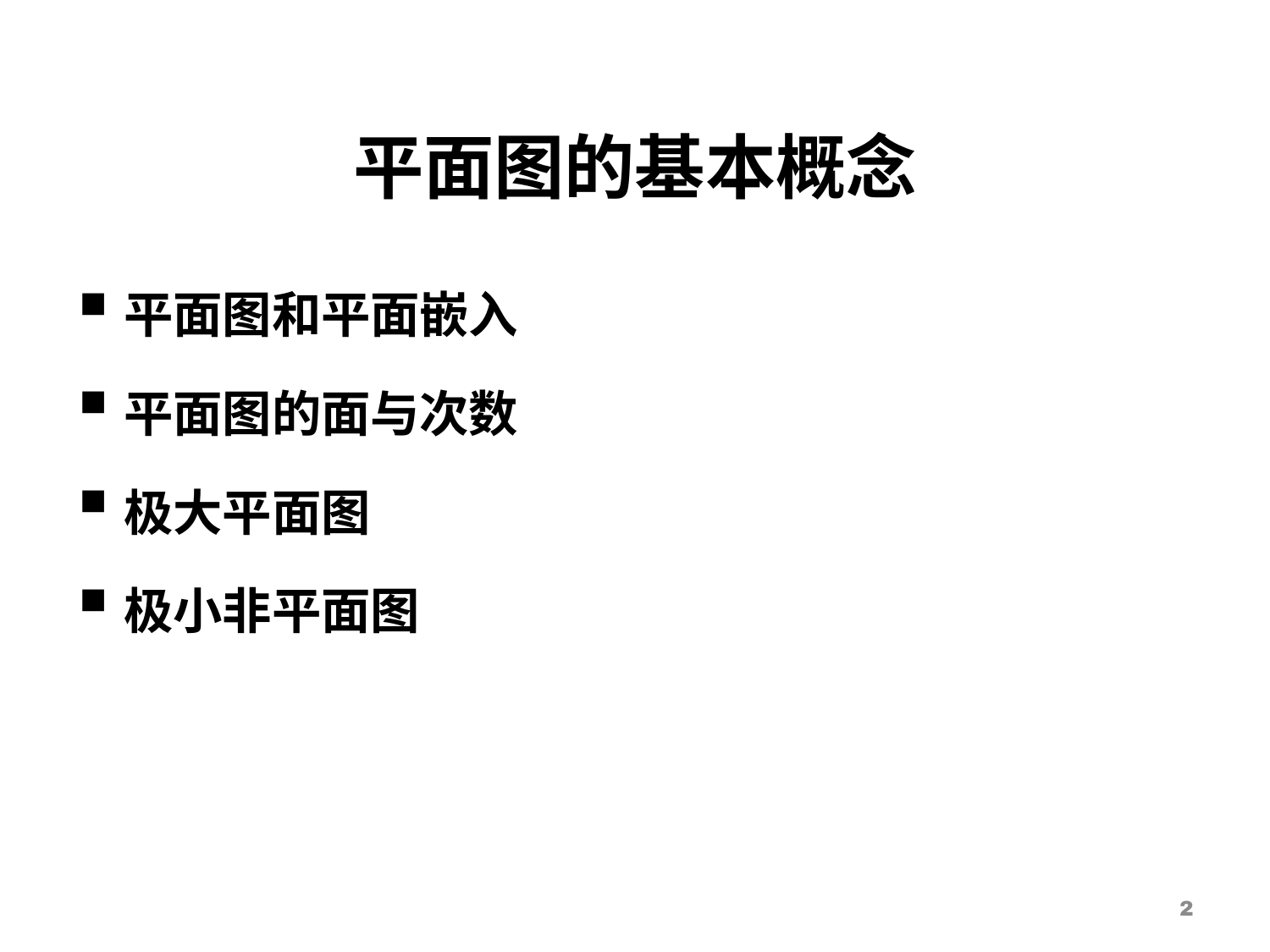

# 平面图的基本概念
平面图和平面嵌入
平面图的面与次数
极大平面图
极小非平面图
2